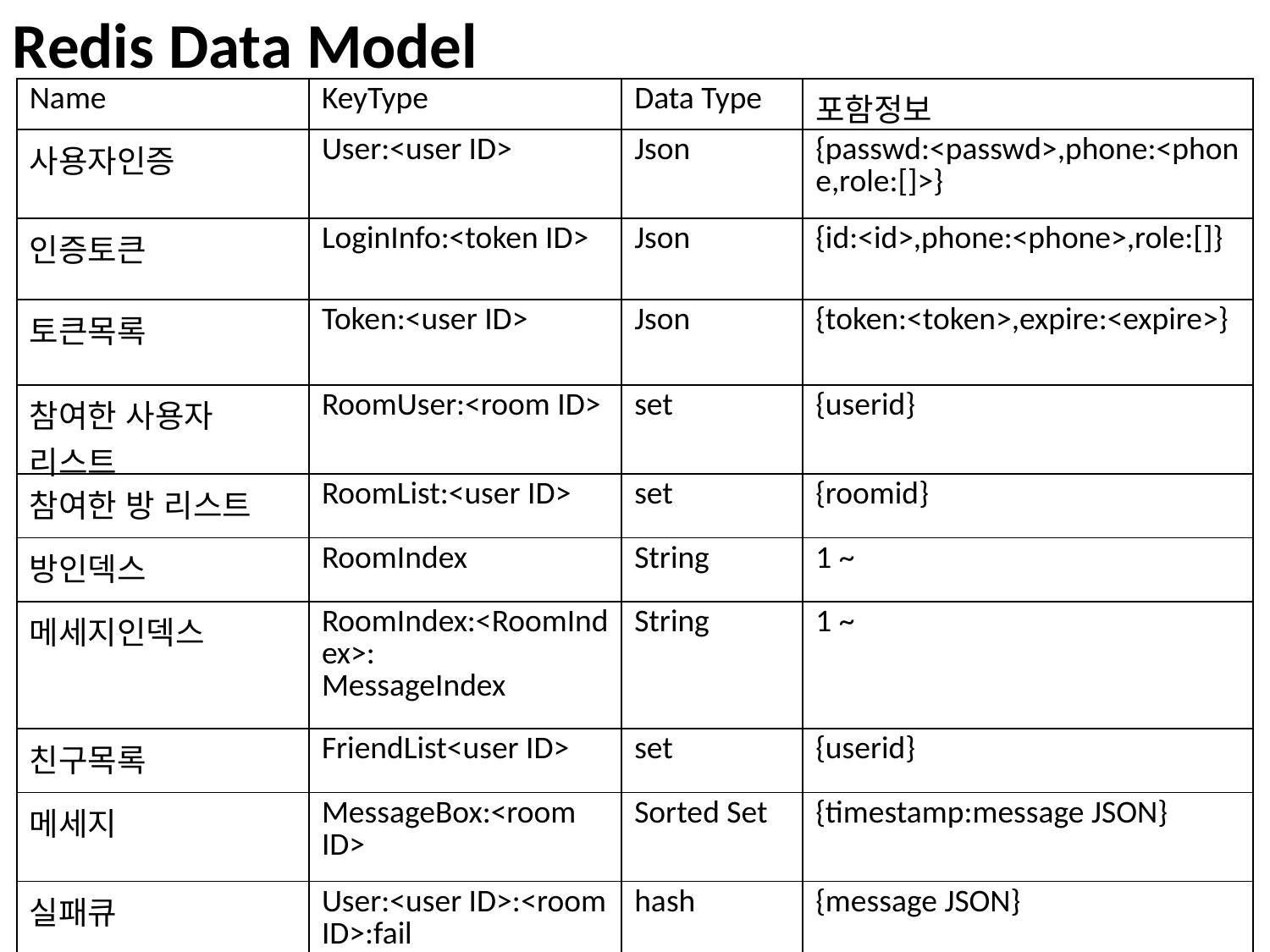

Redis Data Model
| Name | KeyType | Data Type | 포함정보 |
| --- | --- | --- | --- |
| 사용자인증 | User:<user ID> | Json | {passwd:<passwd>,phone:<phone,role:[]>} |
| 인증토큰 | LoginInfo:<token ID> | Json | {id:<id>,phone:<phone>,role:[]} |
| 토큰목록 | Token:<user ID> | Json | {token:<token>,expire:<expire>} |
| 참여한 사용자 리스트 | RoomUser:<room ID> | set | {userid} |
| 참여한 방 리스트 | RoomList:<user ID> | set | {roomid} |
| 방인덱스 | RoomIndex | String | 1 ~ |
| 메세지인덱스 | RoomIndex:<RoomIndex>: MessageIndex | String | 1 ~ |
| 친구목록 | FriendList<user ID> | set | {userid} |
| 메세지 | MessageBox:<room ID> | Sorted Set | {timestamp:message JSON} |
| 실패큐 | User:<user ID>:<room ID>:fail | hash | {message JSON} |
| message | {roomId:<roomId>,messageIndex:<messageIndex>, from:<from>, content:<content>, time:<time>} |  |  |

*ZRANGEBYSCORE